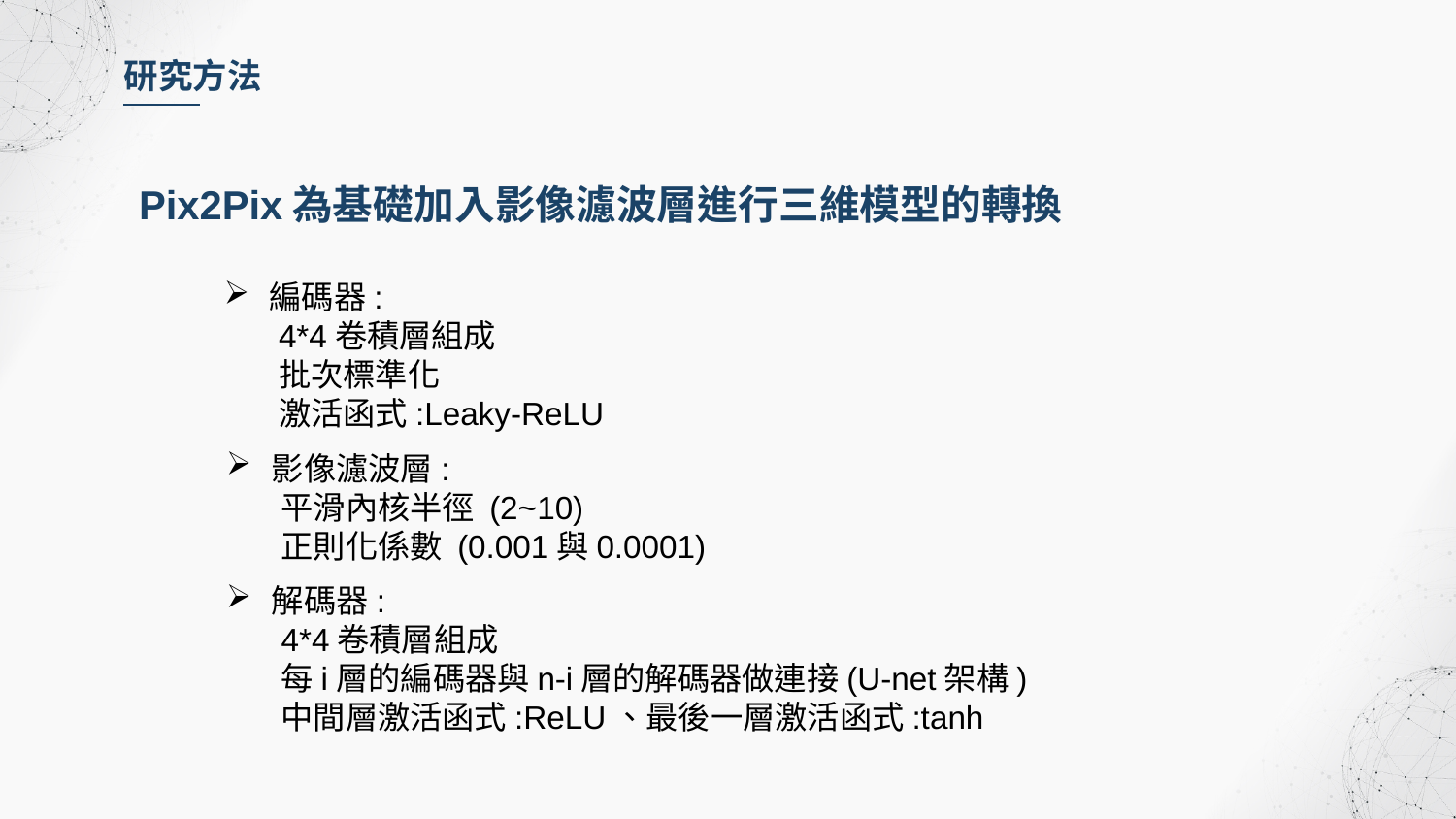

研究方法
Pix2Pix為基礎加入影像濾波層進行三維模型的轉換
編碼器:
4*4卷積層組成
批次標準化
激活函式:Leaky-ReLU
影像濾波層:
平滑內核半徑 (2~10)
正則化係數 (0.001與0.0001)
解碼器:
4*4卷積層組成
每i層的編碼器與n-i層的解碼器做連接(U-net架構)
中間層激活函式:ReLU、最後一層激活函式:tanh